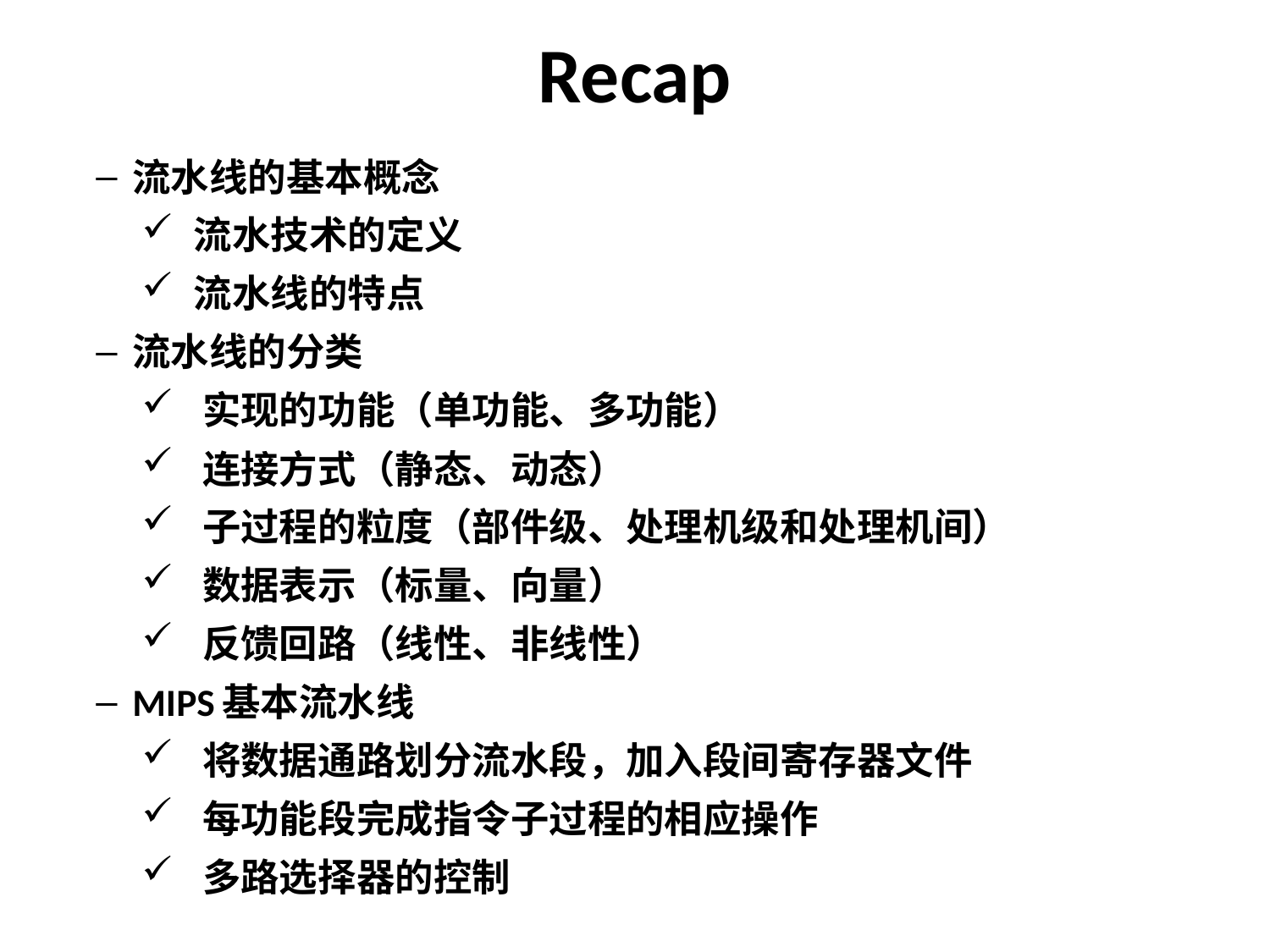

# Recap
流水线的基本概念
 流水技术的定义
 流水线的特点
流水线的分类
  实现的功能（单功能、多功能）
  连接方式（静态、动态）
  子过程的粒度（部件级、处理机级和处理机间）
  数据表示（标量、向量）
  反馈回路（线性、非线性）
MIPS基本流水线
  将数据通路划分流水段，加入段间寄存器文件
  每功能段完成指令子过程的相应操作
  多路选择器的控制